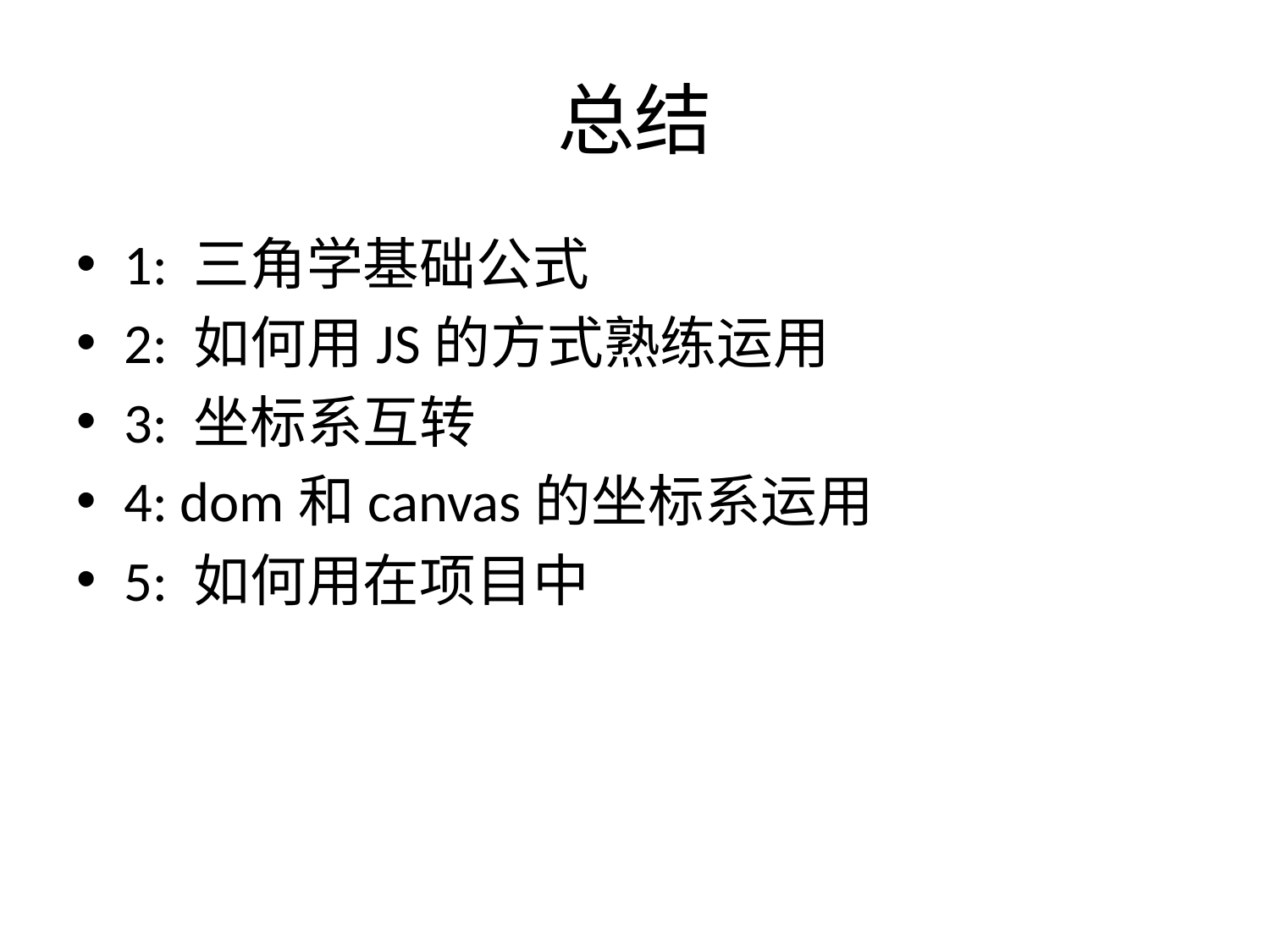

# 总结
1: 三角学基础公式
2: 如何用JS的方式熟练运用
3: 坐标系互转
4: dom和canvas的坐标系运用
5: 如何用在项目中